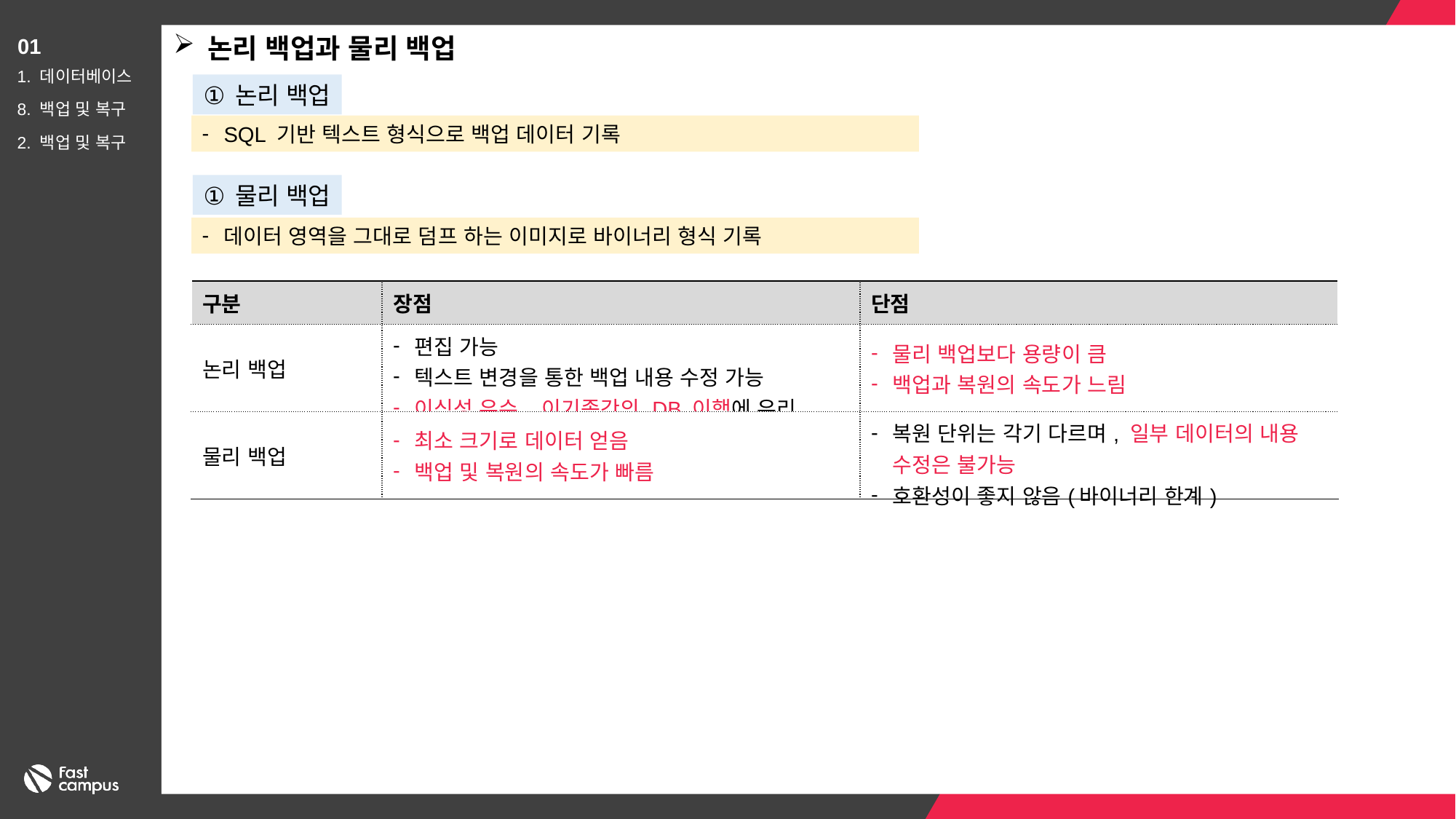

논리 백업과 물리 백업
01
1. 데이터베이스
8. 백업 및 복구
2. 백업 및 복구
논리 백업
SQL 기반 텍스트 형식으로 백업 데이터 기록
물리 백업
데이터 영역을 그대로 덤프 하는 이미지로 바이너리 형식 기록
| 구분 | 장점 | 단점 |
| --- | --- | --- |
| 논리 백업 | 편집 가능 텍스트 변경을 통한 백업 내용 수정 가능 이식성 우수, 이기종간의 DB 이행에 유리 | 물리 백업보다 용량이 큼 백업과 복원의 속도가 느림 |
| 물리 백업 | 최소 크기로 데이터 얻음 백업 및 복원의 속도가 빠름 | 복원 단위는 각기 다르며, 일부 데이터의 내용 수정은 불가능 호환성이 좋지 않음(바이너리 한계) |